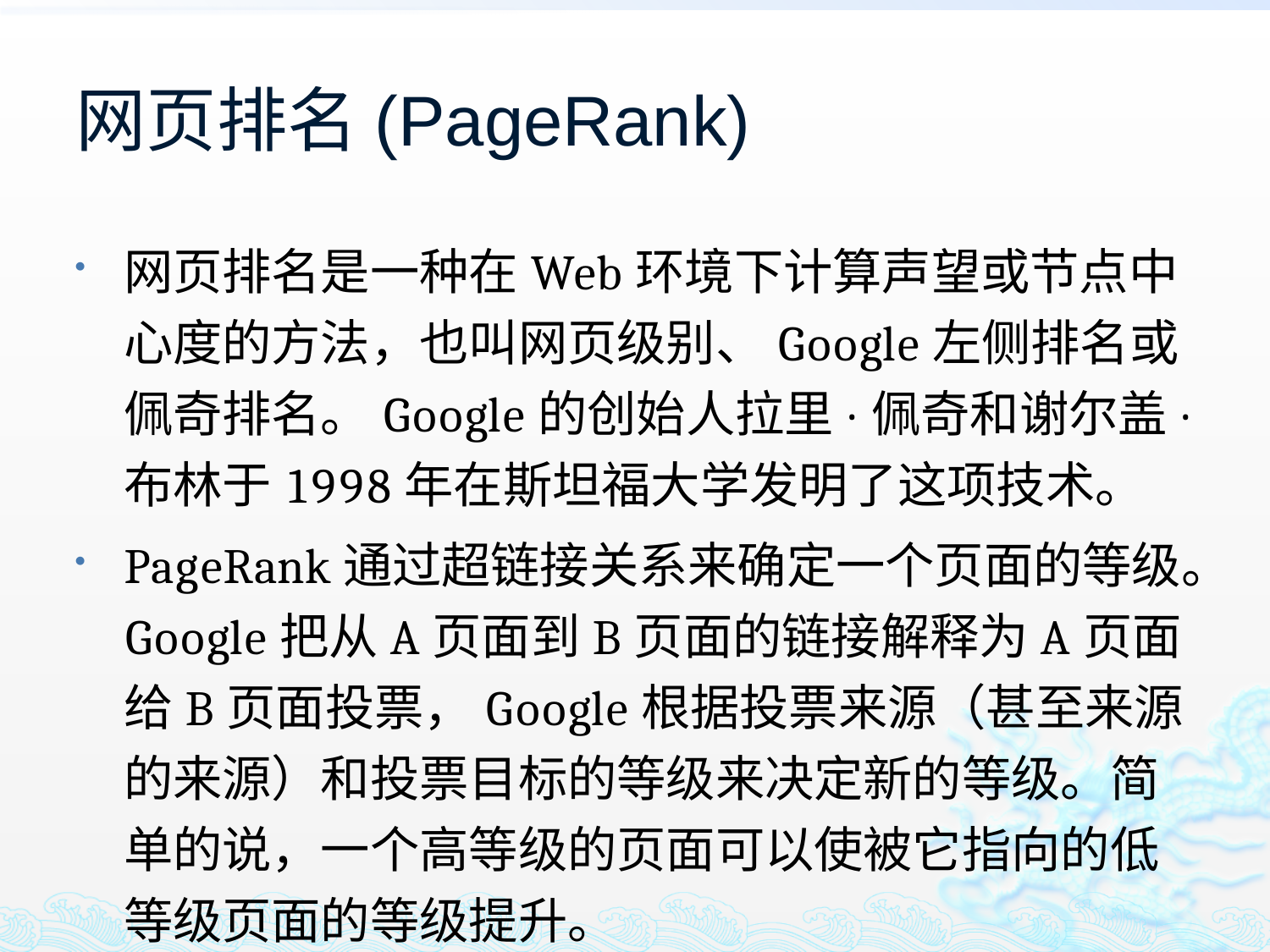

# 网页排名(PageRank)
网页排名是一种在Web环境下计算声望或节点中心度的方法，也叫网页级别、Google左侧排名或佩奇排名。Google的创始人拉里·佩奇和谢尔盖·布林于1998年在斯坦福大学发明了这项技术。
PageRank通过超链接关系来确定一个页面的等级。Google把从A页面到B页面的链接解释为A页面给B页面投票，Google根据投票来源（甚至来源的来源）和投票目标的等级来决定新的等级。简单的说，一个高等级的页面可以使被它指向的低等级页面的等级提升。